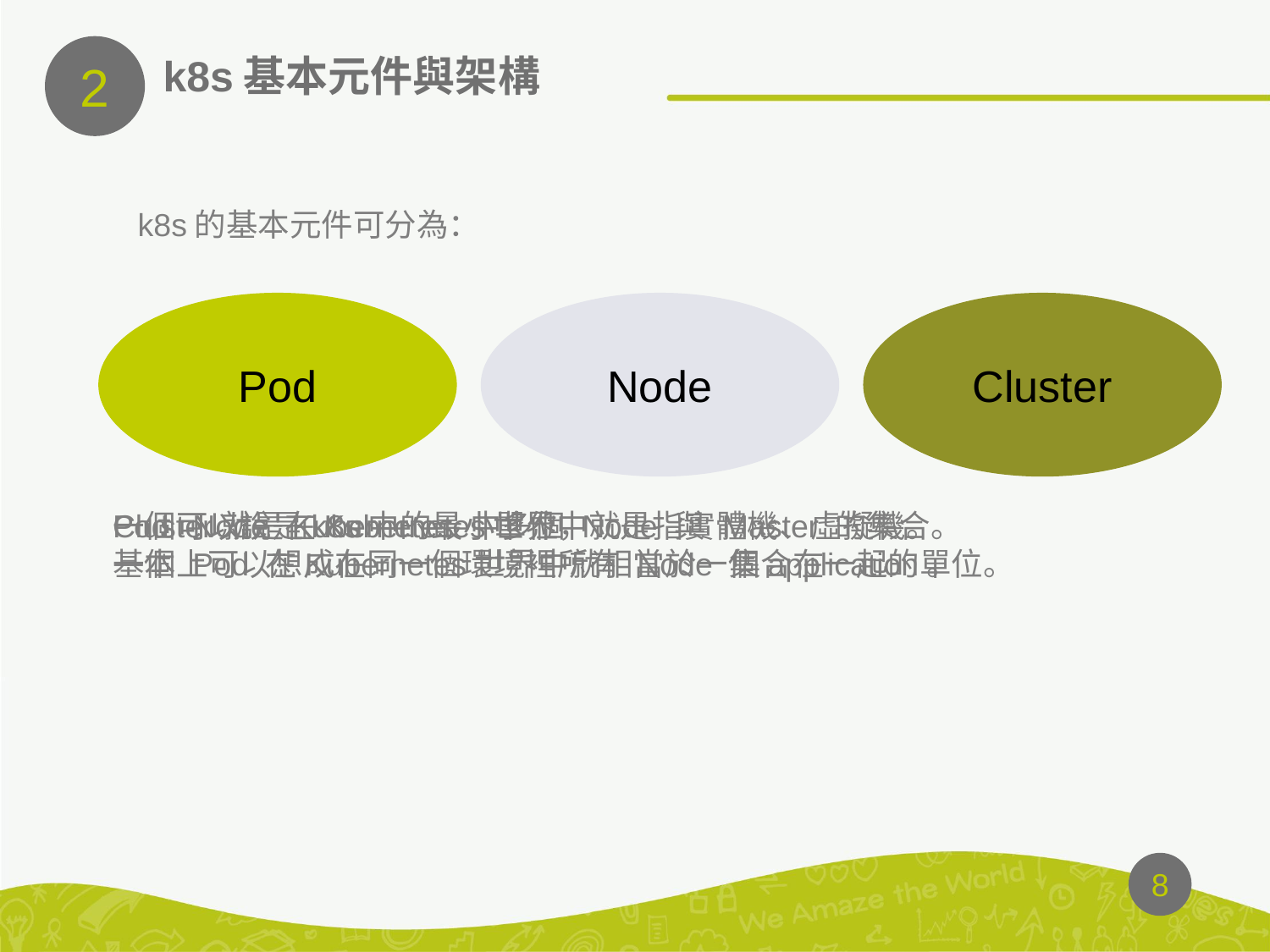

2
# k8s基本元件與架構

k8s的基本元件可分為：
Pod
Node
Cluster
Pod可以說是k8s中的最小單位，
一個 Pod 在Kubernetes世界中就相當於一個application。
一個 Node 在Kubernetes世界中就是指實體機、虛擬機。
Cluster就是Kubernetes 中多個 Node 與 Master 的集合。
基本上可以想成在同一個環境裡所有 Node 集合在一起的單位。

8